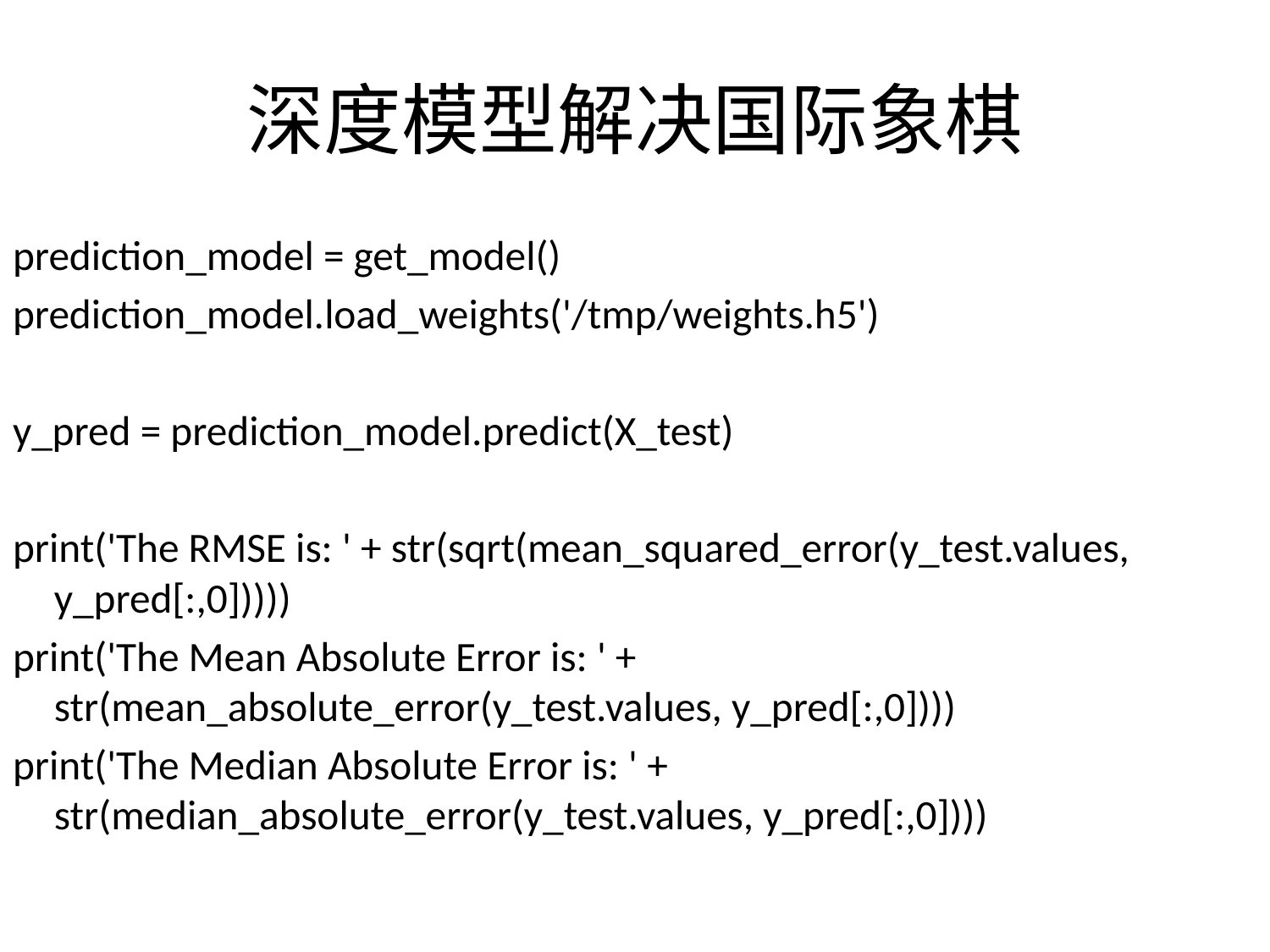

# 深度模型解决国际象棋
prediction_model = get_model()
prediction_model.load_weights('/tmp/weights.h5')

y_pred = prediction_model.predict(X_test)

print('The RMSE is: ' + str(sqrt(mean_squared_error(y_test.values, y_pred[:,0]))))
print('The Mean Absolute Error is: ' + str(mean_absolute_error(y_test.values, y_pred[:,0])))
print('The Median Absolute Error is: ' + str(median_absolute_error(y_test.values, y_pred[:,0])))